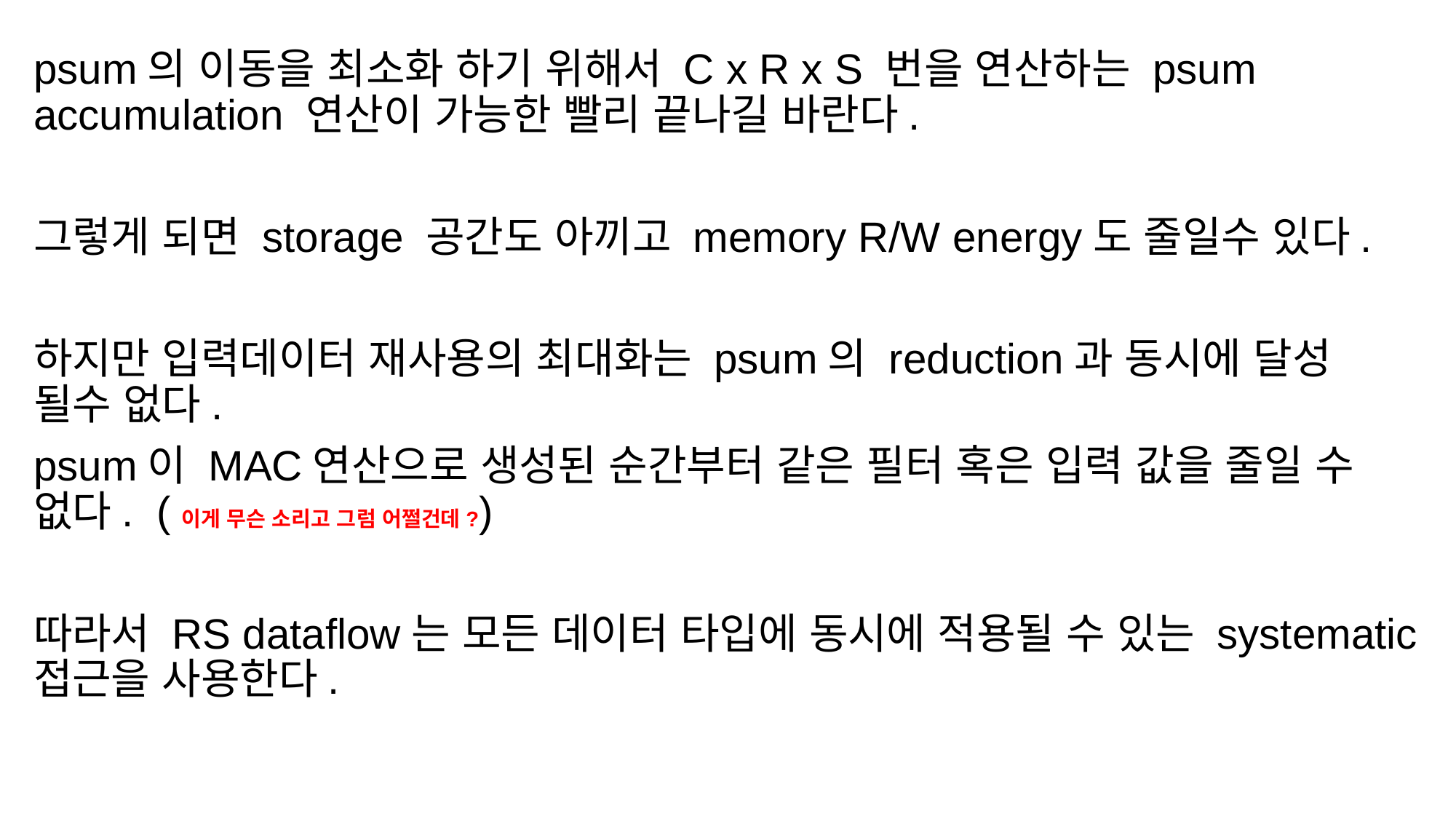

psum의 이동을 최소화 하기 위해서 C x R x S 번을 연산하는 psum accumulation 연산이 가능한 빨리 끝나길 바란다.

그렇게 되면 storage 공간도 아끼고 memory R/W energy도 줄일수 있다.

하지만 입력데이터 재사용의 최대화는 psum의 reduction과 동시에 달성 될수 없다.
psum이 MAC연산으로 생성된 순간부터 같은 필터 혹은 입력 값을 줄일 수 없다.  (이게 무슨 소리고 그럼 어쩔건데?)

따라서 RS dataflow는 모든 데이터 타입에 동시에 적용될 수 있는 systematic 접근을 사용한다.